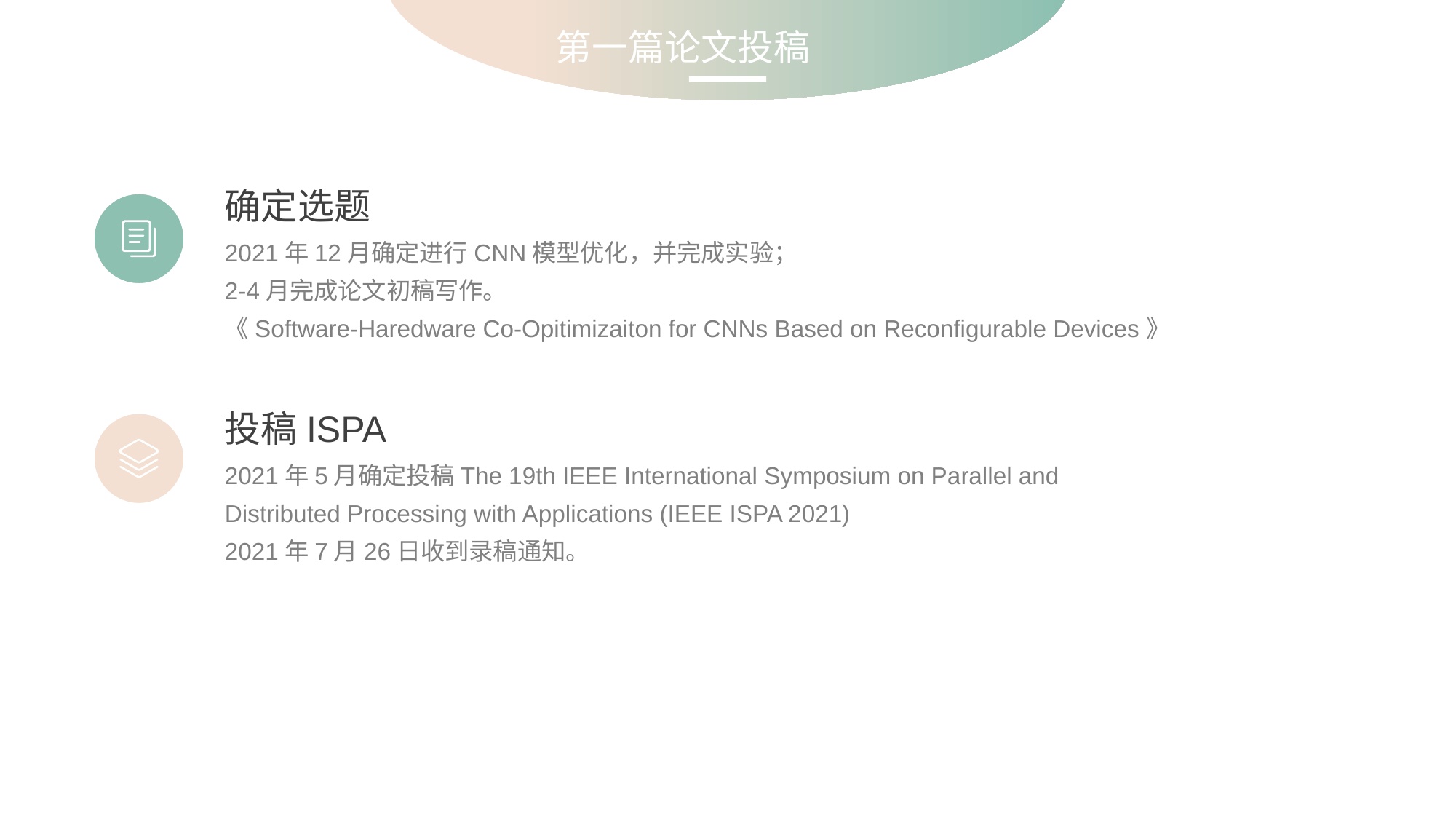

第一篇论文投稿

确定选题

2021年12月确定进行CNN模型优化，并完成实验；
2-4月完成论文初稿写作。
《Software-Haredware Co-Opitimizaiton for CNNs Based on Reconfigurable Devices》
投稿ISPA

2021年5月确定投稿The 19th IEEE International Symposium on Parallel and Distributed Processing with Applications (IEEE ISPA 2021)
2021年7月26日收到录稿通知。